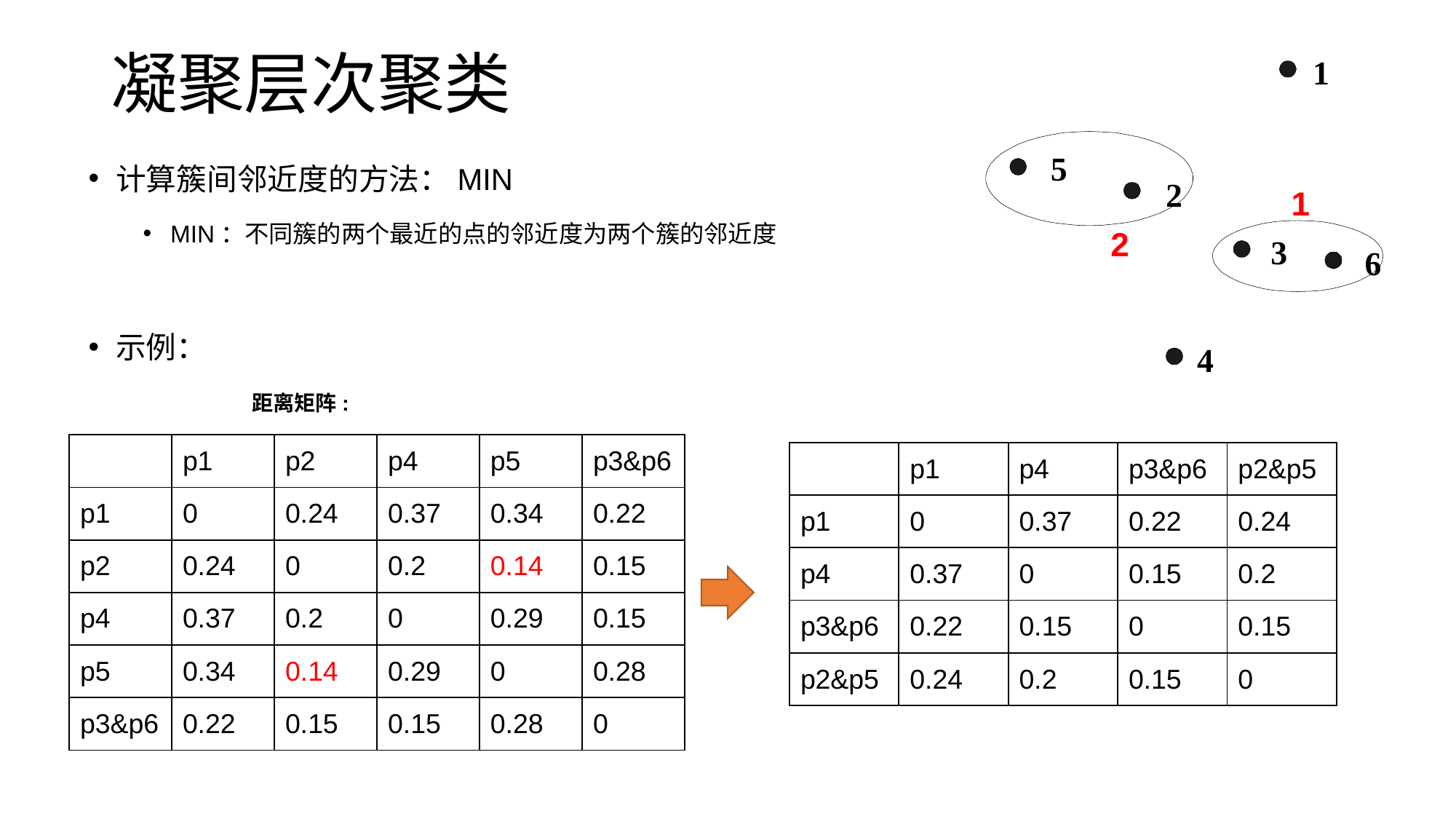

# 凝聚层次聚类
1

5

2

3

6

4

2
计算簇间邻近度的方法：MIN
MIN：不同簇的两个最近的点的邻近度为两个簇的邻近度

示例：

1

距离矩阵:
|  | p1 | p2 | p4 | p5 | p3&p6 |
| --- | --- | --- | --- | --- | --- |
| p1 | 0 | 0.24 | 0.37 | 0.34 | 0.22 |
| p2 | 0.24 | 0 | 0.2 | 0.14 | 0.15 |
| p4 | 0.37 | 0.2 | 0 | 0.29 | 0.15 |
| p5 | 0.34 | 0.14 | 0.29 | 0 | 0.28 |
| p3&p6 | 0.22 | 0.15 | 0.15 | 0.28 | 0 |
|  | p1 | p4 | p3&p6 | p2&p5 |
| --- | --- | --- | --- | --- |
| p1 | 0 | 0.37 | 0.22 | 0.24 |
| p4 | 0.37 | 0 | 0.15 | 0.2 |
| p3&p6 | 0.22 | 0.15 | 0 | 0.15 |
| p2&p5 | 0.24 | 0.2 | 0.15 | 0 |